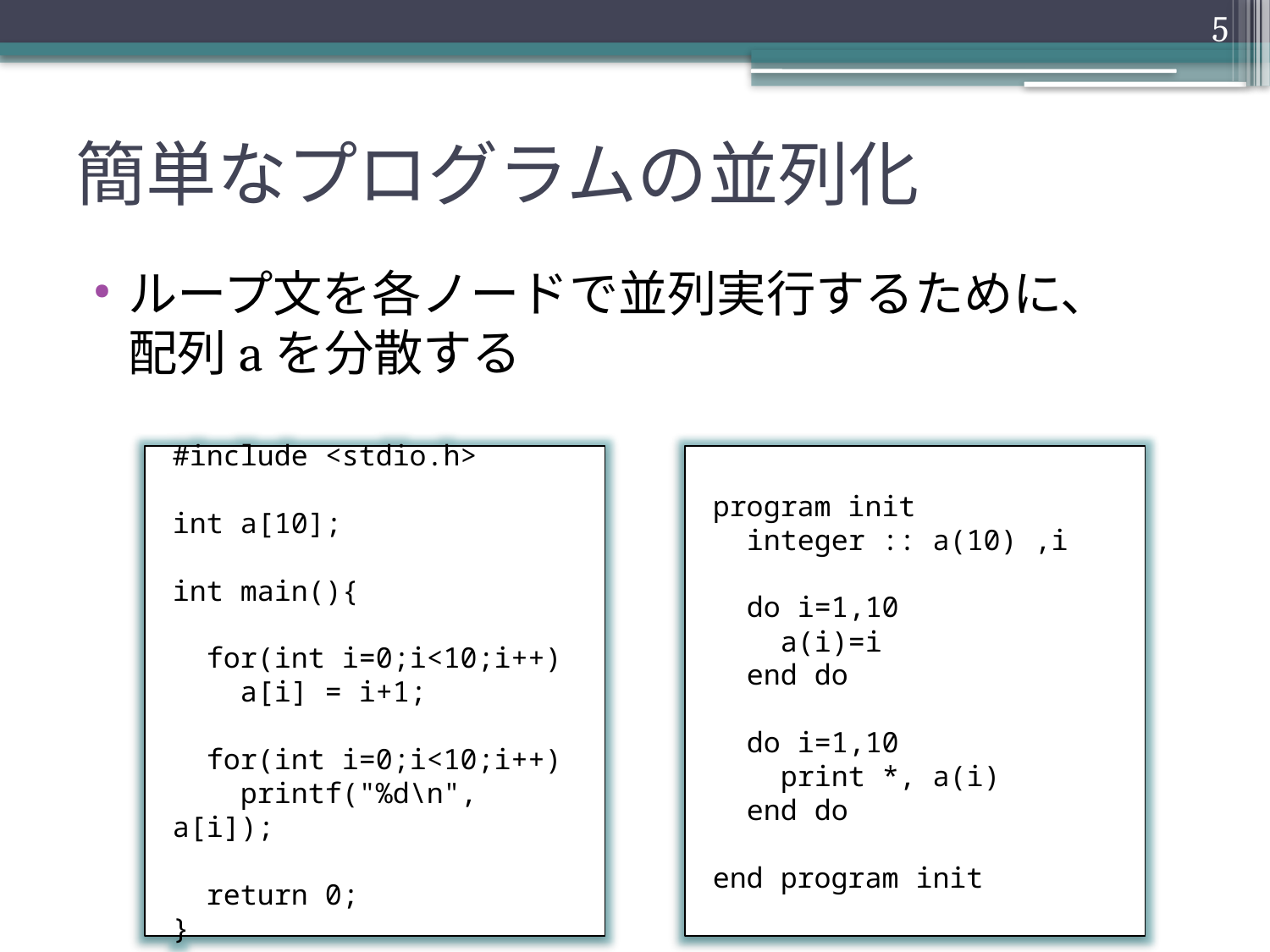

5
# 簡単なプログラムの並列化
ループ文を各ノードで並列実行するために、
配列aを分散する
#include <stdio.h>

int a[10];

int main(){

  for(int i=0;i<10;i++)
    a[i] = i+1;

  for(int i=0;i<10;i++)
    printf("%d\n", a[i]);

  return 0;
}
program init
  integer :: a(10) ,i

  do i=1,10
    a(i)=i
  end do

  do i=1,10
    print *, a(i)
  end do

end program init